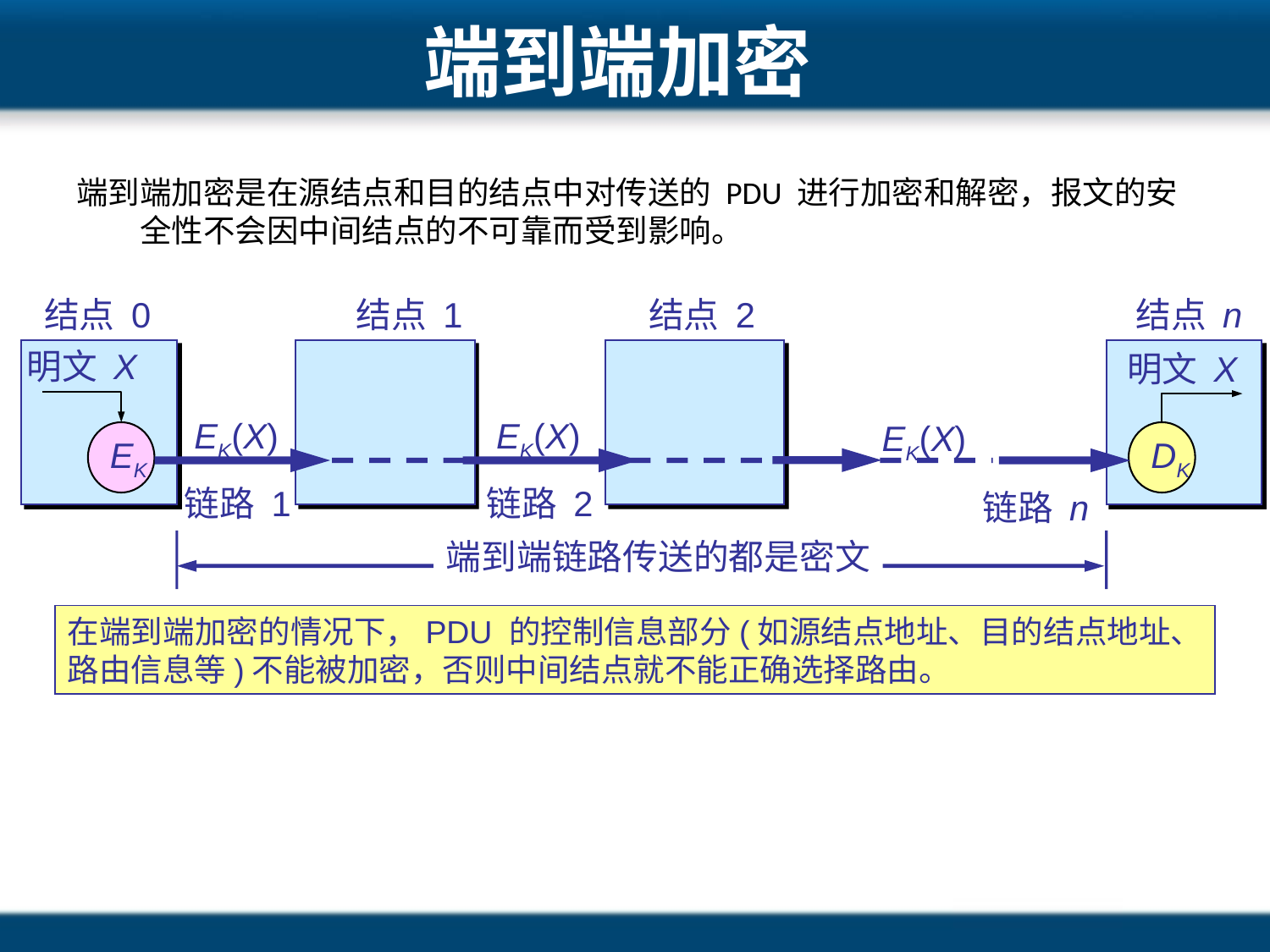

# 端到端加密
端到端加密是在源结点和目的结点中对传送的 PDU 进行加密和解密，报文的安全性不会因中间结点的不可靠而受到影响。
结点 0
结点 1
结点 2
结点 n
明文 X

明文 X
 EK(X)
链路 1
 EK(X)
链路 2
 EK(X)
             链路 n

EK
DK

端到端链路传送的都是密文

在端到端加密的情况下，PDU 的控制信息部分(如源结点地址、目的结点地址、路由信息等)不能被加密，否则中间结点就不能正确选择路由。